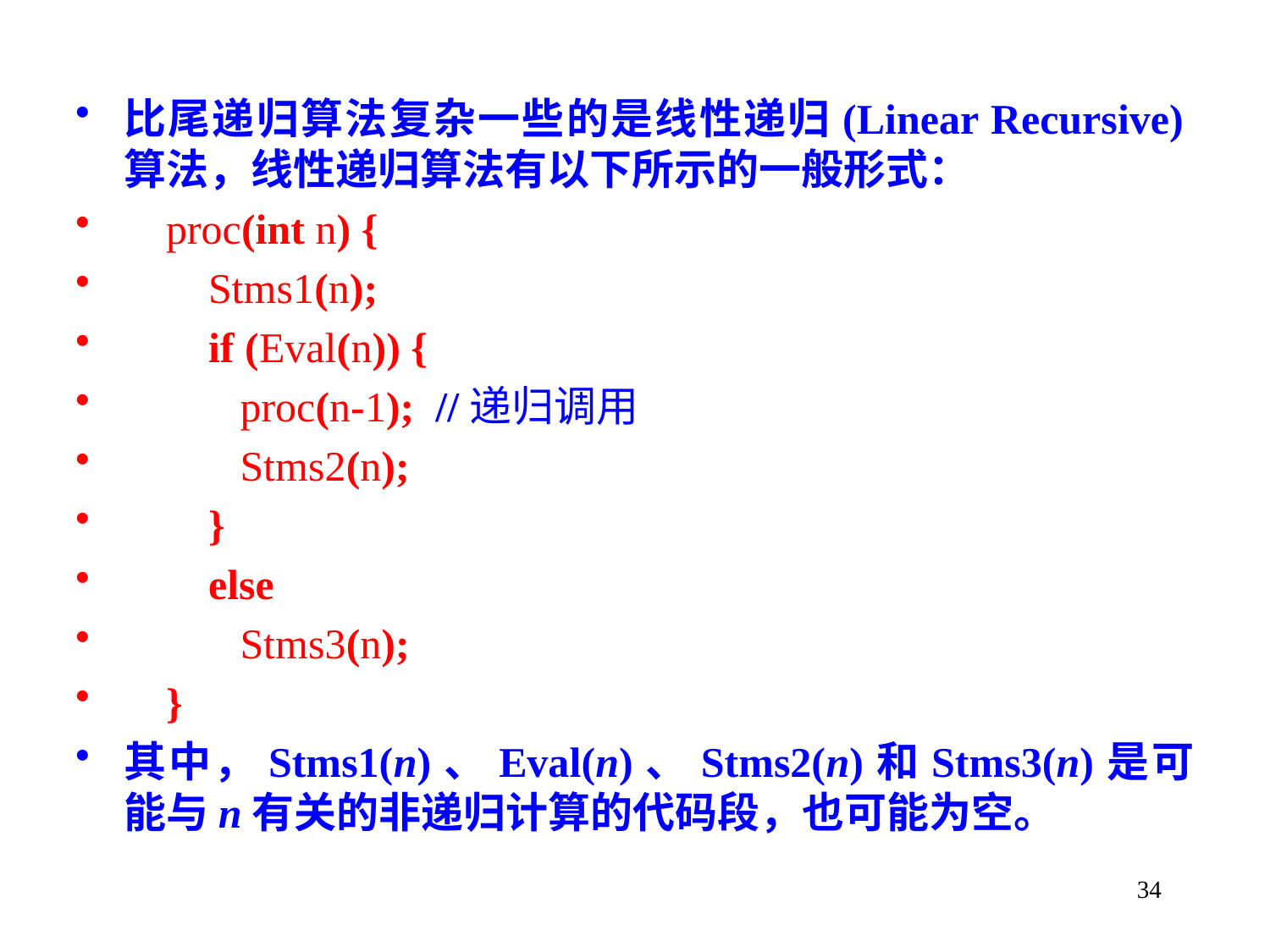

比尾递归算法复杂一些的是线性递归(Linear Recursive)算法，线性递归算法有以下所示的一般形式：
    proc(int n) {
        Stms1(n);
        if (Eval(n)) {
           proc(n-1);  //递归调用
           Stms2(n);
        }
        else
           Stms3(n);
    }
其中，Stms1(n)、Eval(n)、Stms2(n)和Stms3(n)是可能与n有关的非递归计算的代码段，也可能为空。
34